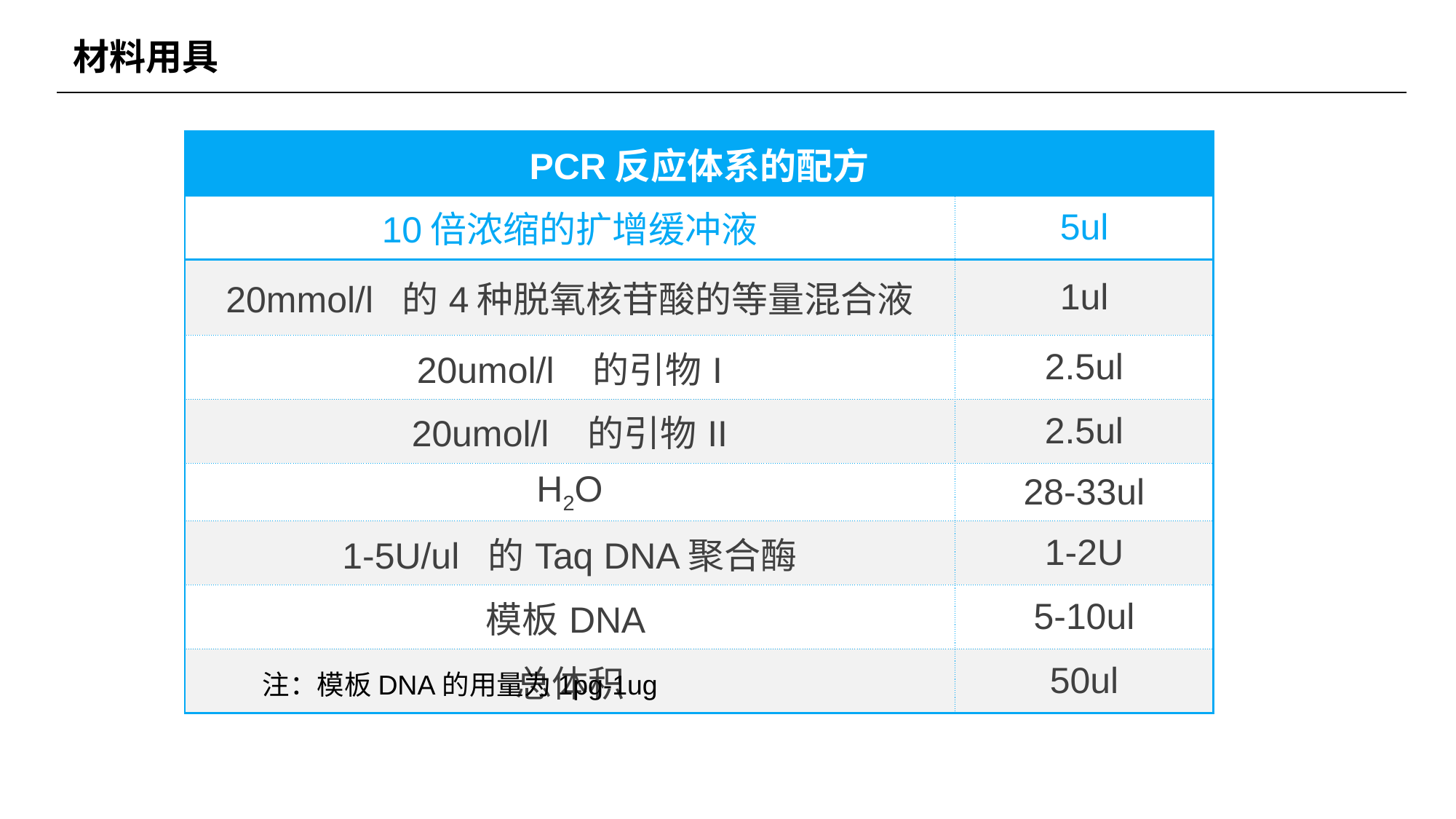

材料用具
| PCR反应体系的配方 |  |
| --- | --- |
| 10倍浓缩的扩增缓冲液 | 5ul |
| 20mmol/l 的4种脱氧核苷酸的等量混合液 | 1ul |
| 20umol/l 的引物I | 2.5ul |
| 20umol/l 的引物II | 2.5ul |
| H2O | 28-33ul |
| 1-5U/ul 的Taq DNA聚合酶 | 1-2U |
| 模板DNA | 5-10ul |
| 总体积 | 50ul |
注：模板DNA的用量为1pg-1ug